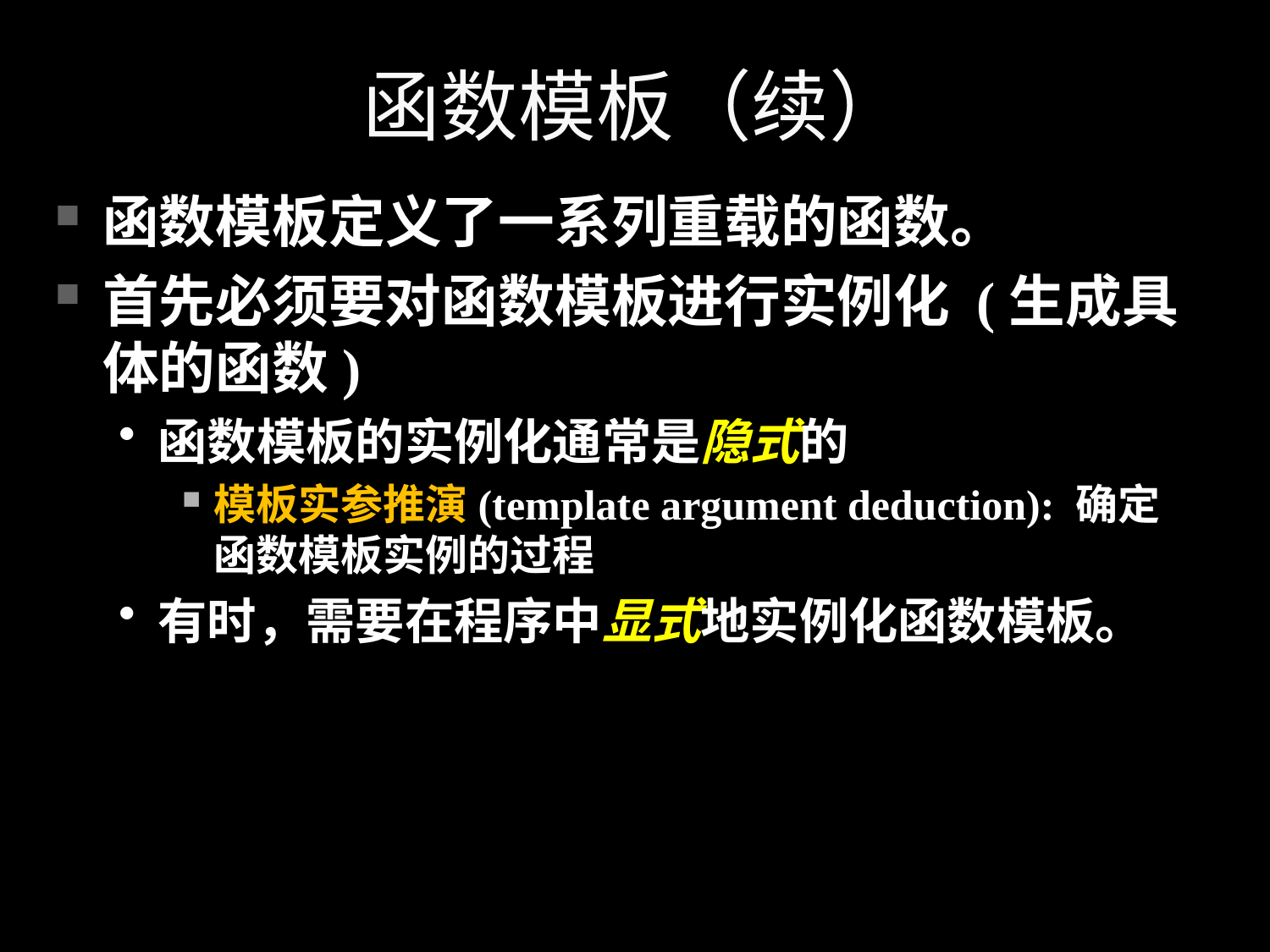

# 函数模板（续）
函数模板定义了一系列重载的函数。
首先必须要对函数模板进行实例化 (生成具体的函数)
函数模板的实例化通常是隐式的
模板实参推演(template argument deduction): 确定函数模板实例的过程
有时，需要在程序中显式地实例化函数模板。